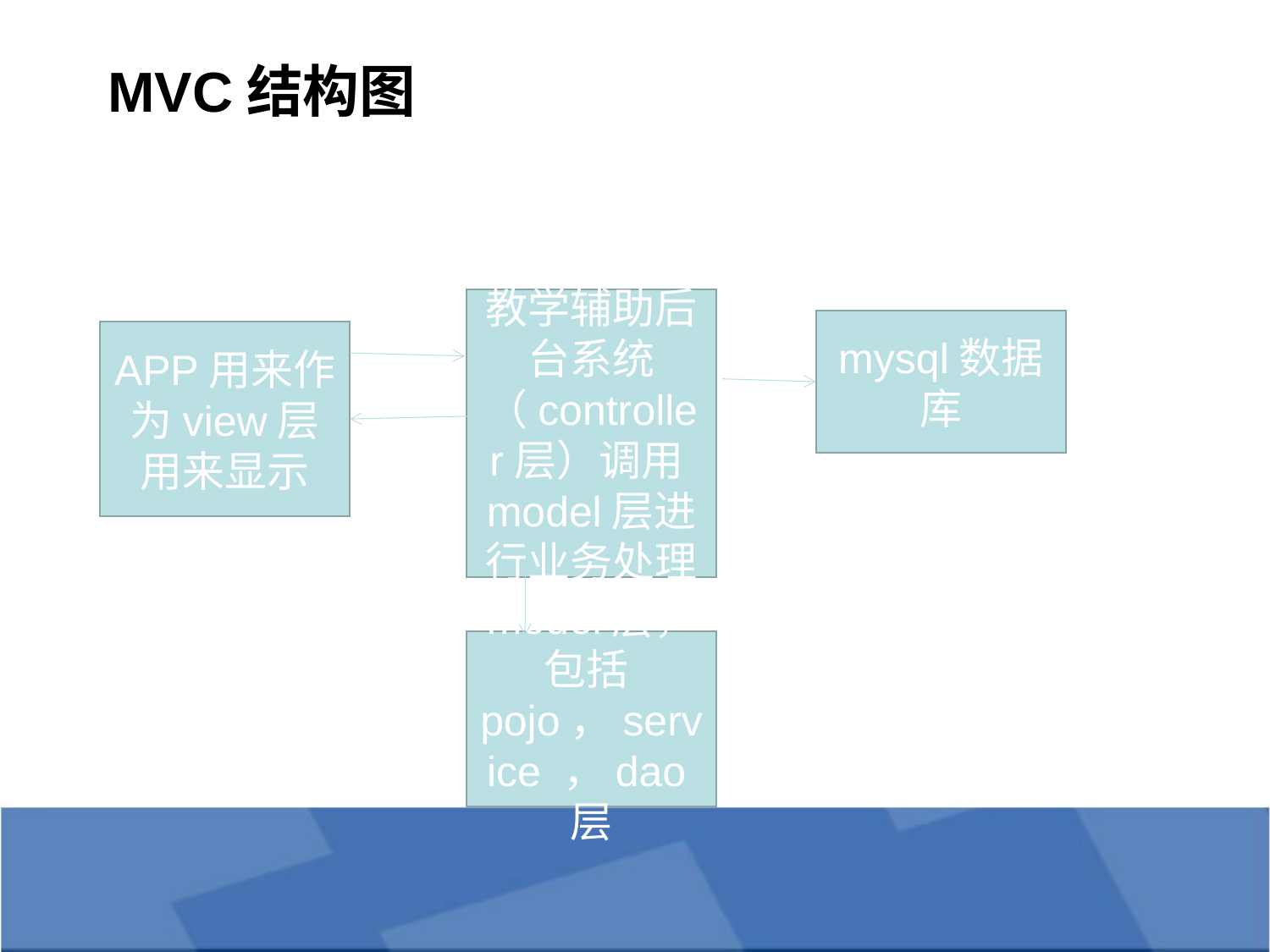

# MVC结构图

教学辅助后台系统（controller层）调用model层进行业务处理
mysql数据库
APP用来作为view层用来显示
model层，包括pojo，service ，dao层